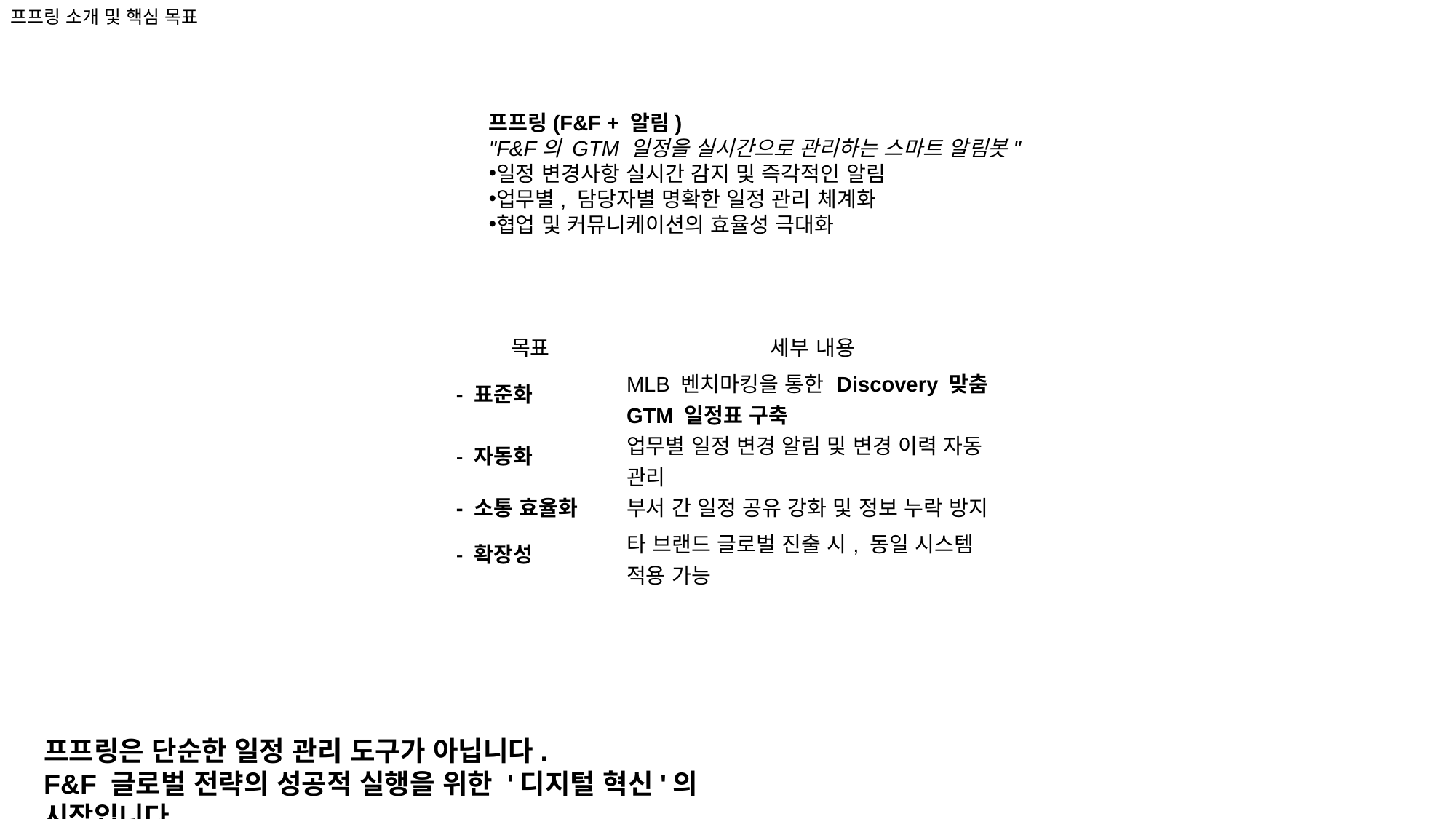

프프링 소개 및 핵심 목표
프프링(F&F + 알림)
"F&F의 GTM 일정을 실시간으로 관리하는 스마트 알림봇"
일정 변경사항 실시간 감지 및 즉각적인 알림
업무별, 담당자별 명확한 일정 관리 체계화
협업 및 커뮤니케이션의 효율성 극대화
| 목표 | 세부 내용 |
| --- | --- |
| - 표준화 | MLB 벤치마킹을 통한 Discovery 맞춤 GTM 일정표 구축 |
| - 자동화 | 업무별 일정 변경 알림 및 변경 이력 자동 관리 |
| - 소통 효율화 | 부서 간 일정 공유 강화 및 정보 누락 방지 |
| - 확장성 | 타 브랜드 글로벌 진출 시, 동일 시스템 적용 가능 |
프프링은 단순한 일정 관리 도구가 아닙니다.
F&F 글로벌 전략의 성공적 실행을 위한 '디지털 혁신'의 시작입니다.